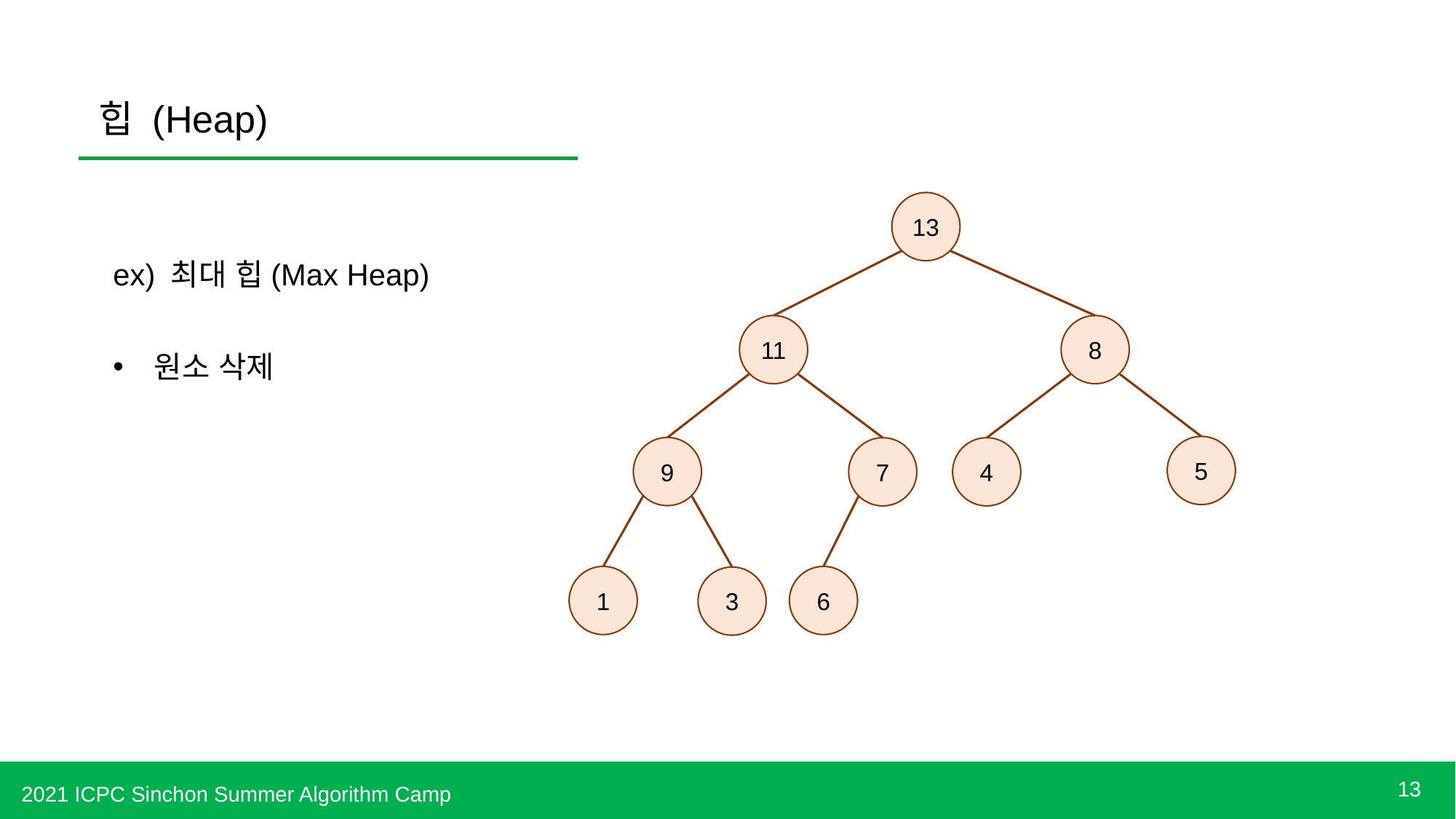

힙 (Heap)
13
ex) 최대 힙(Max Heap)
11
8
원소 삭제
5
9
4
7
1
6
3

13
2021 ICPC Sinchon Summer Algorithm Camp